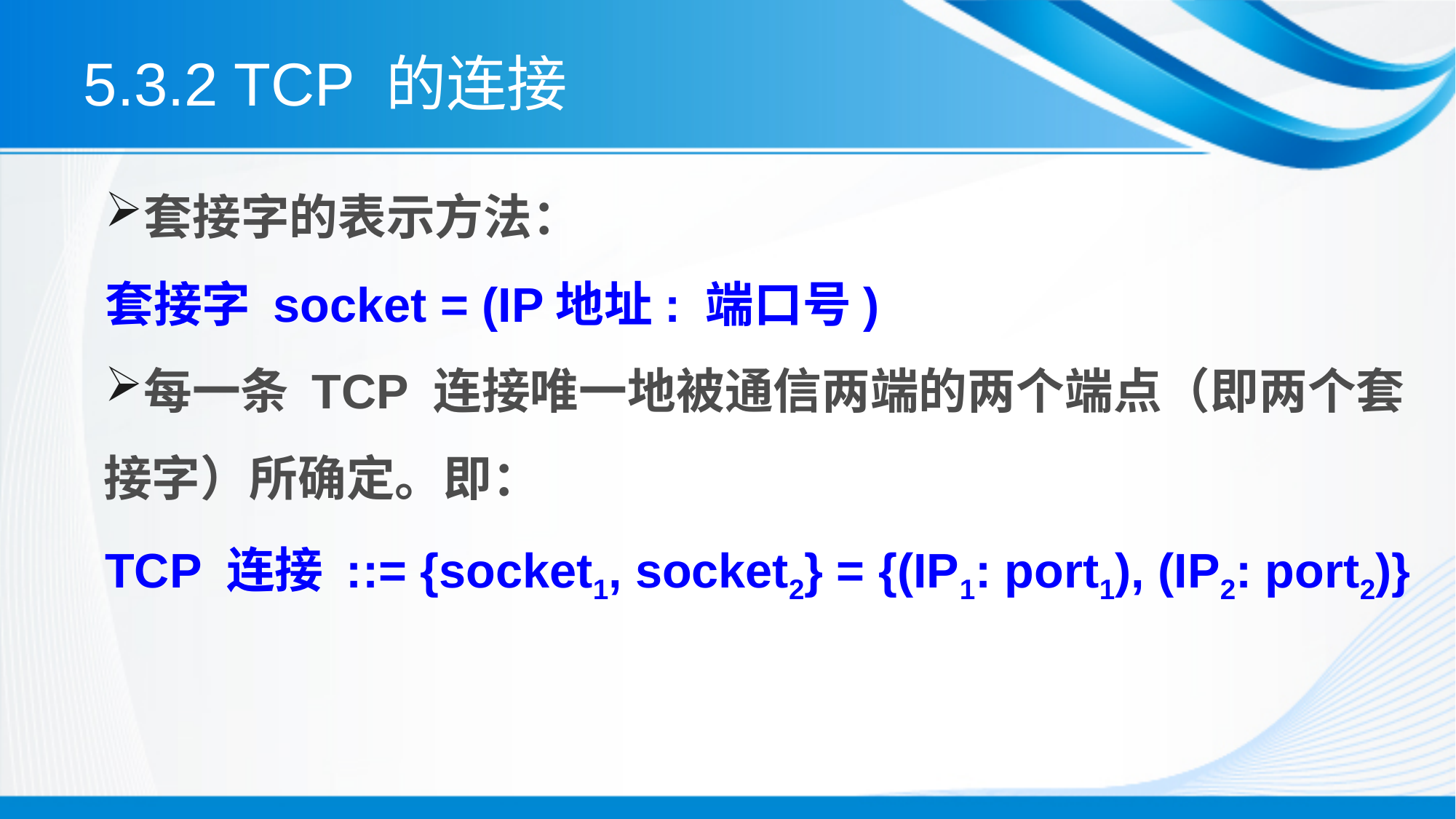

# 5.3.2 TCP 的连接
套接字的表示方法：
套接字 socket = (IP地址: 端口号)
每一条 TCP 连接唯一地被通信两端的两个端点（即两个套接字）所确定。即：
TCP 连接 ::= {socket1, socket2} = {(IP1: port1), (IP2: port2)}